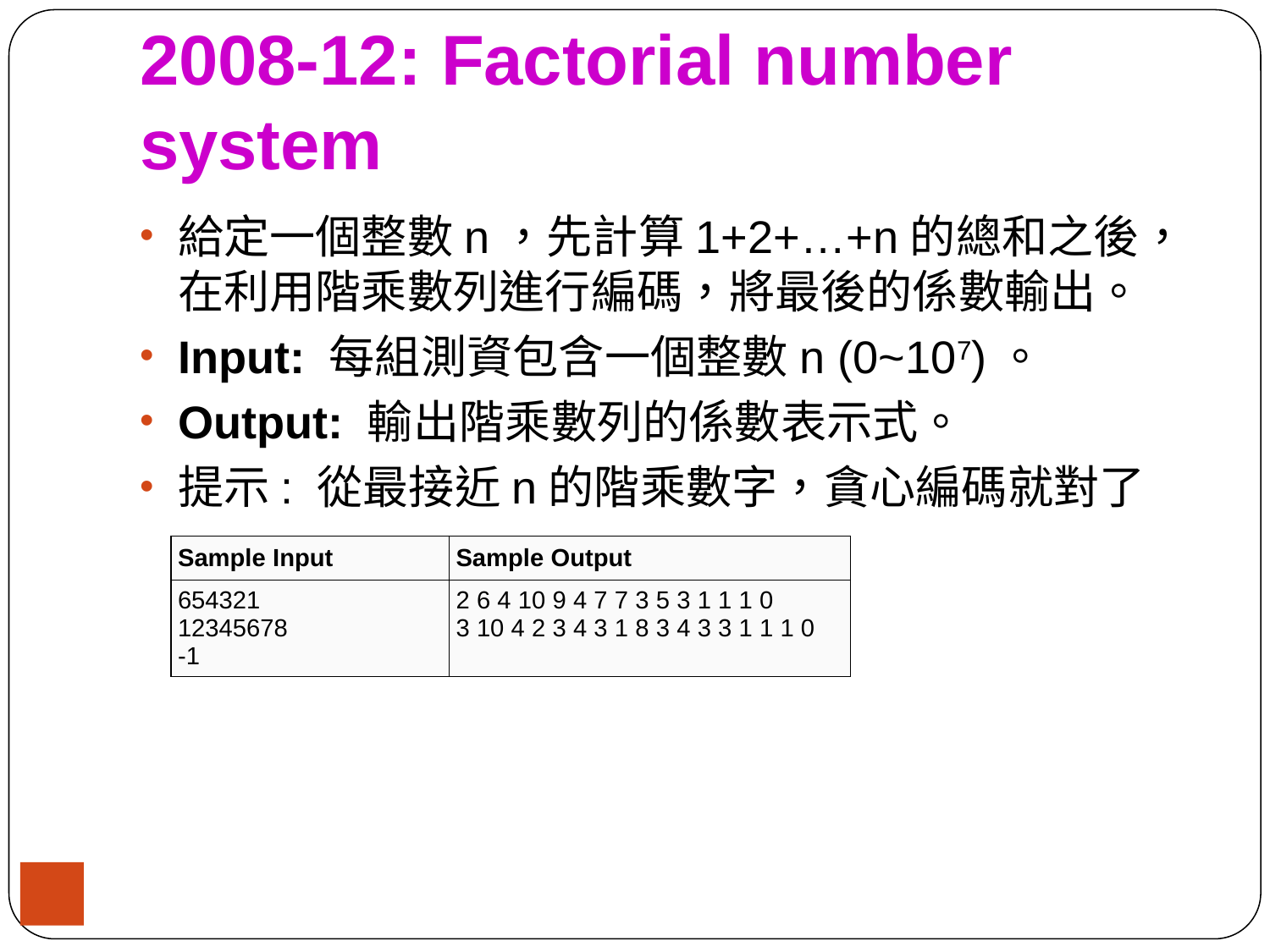

# 2008-12: Factorial number system
給定一個整數n，先計算1+2+…+n的總和之後，在利用階乘數列進行編碼，將最後的係數輸出。
Input: 每組測資包含一個整數n (0~107)。
Output: 輸出階乘數列的係數表示式。
提示: 從最接近n的階乘數字，貪心編碼就對了
| Sample Input | Sample Output |
| --- | --- |
| 654321 12345678 -1 | 2 6 4 10 9 4 7 7 3 5 3 1 1 1 0 3 10 4 2 3 4 3 1 8 3 4 3 3 1 1 1 0 |